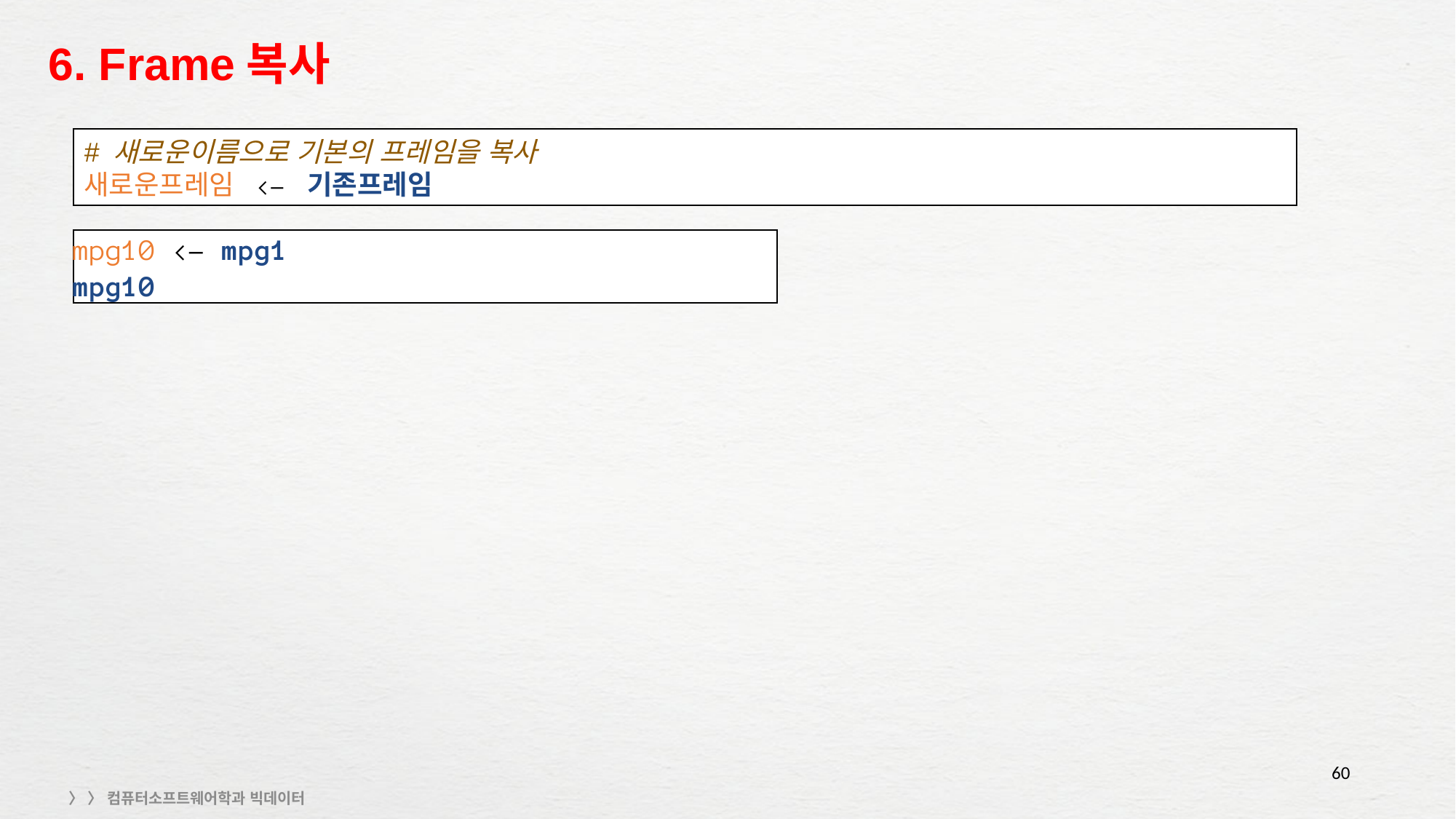

# 6. Frame복사
# 새로운이름으로 기본의 프레임을 복사 새로운프레임 <- 기존프레임
mpg10 <- mpg1
mpg10
60
〉 〉 컴퓨터소프트웨어학과 빅데이터